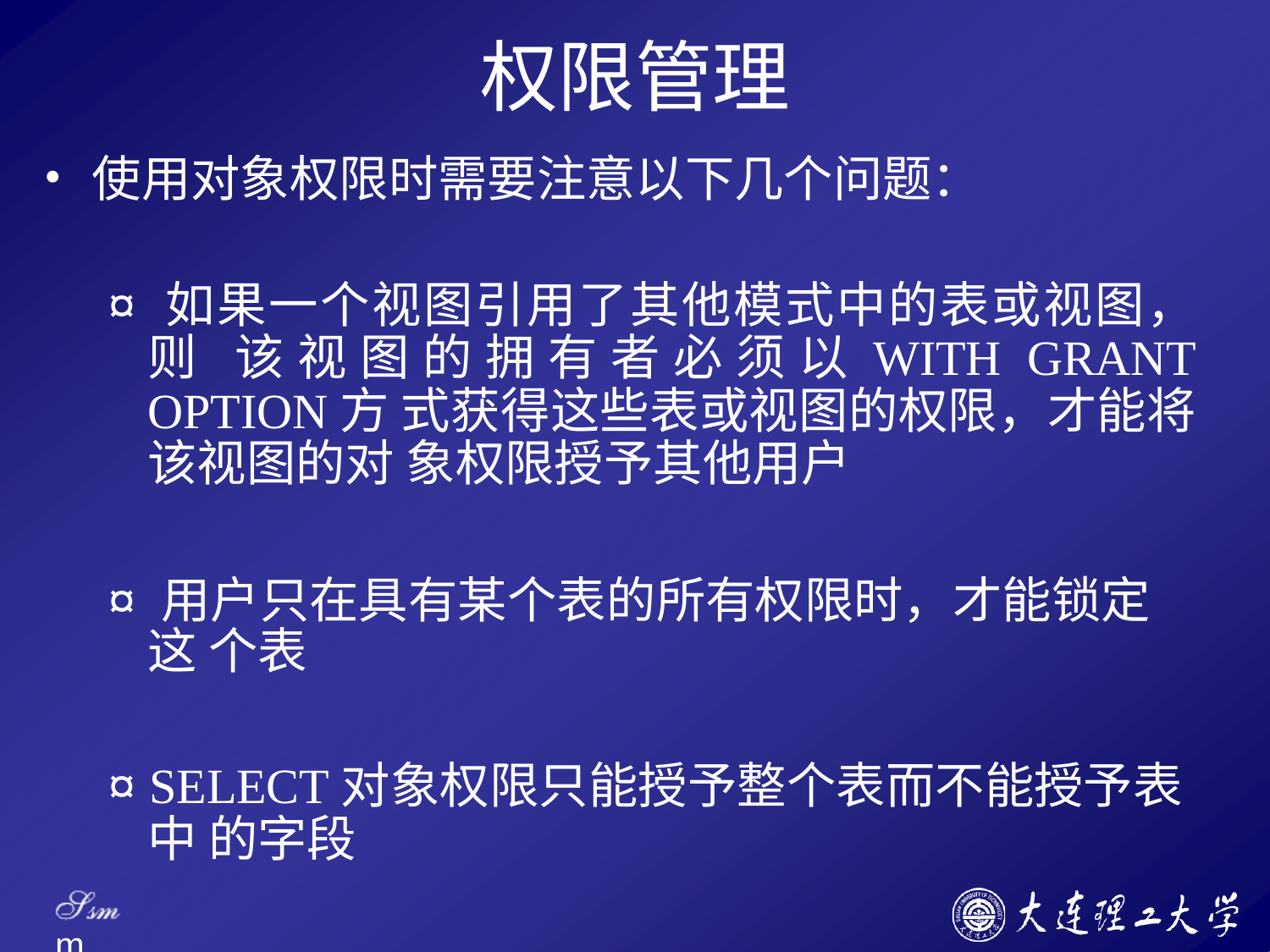

# 权限管理
使用对象权限时需要注意以下几个问题：

¤ 如果一个视图引用了其他模式中的表或视图，则 该视图的拥有者必须以WITH GRANT OPTION方 式获得这些表或视图的权限，才能将该视图的对 象权限授予其他用户

¤ 用户只在具有某个表的所有权限时，才能锁定这 个表

¤ SELECT对象权限只能授予整个表而不能授予表中 的字段

Ssm